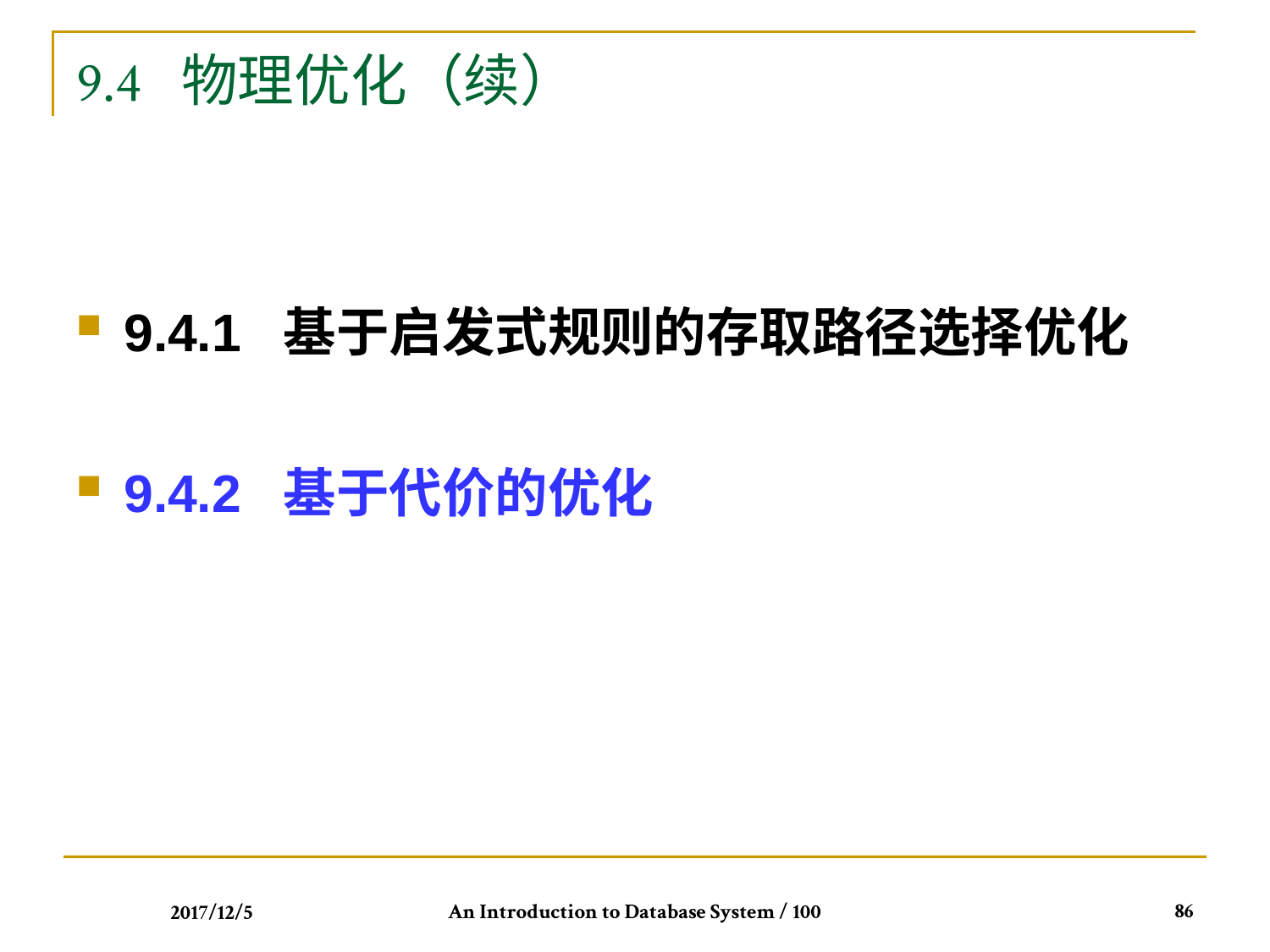

# 9.4  物理优化（续）
9.4.1  基于启发式规则的存取路径选择优化

9.4.2  基于代价的优化
2017/12/5
86
An Introduction to Database System / 100